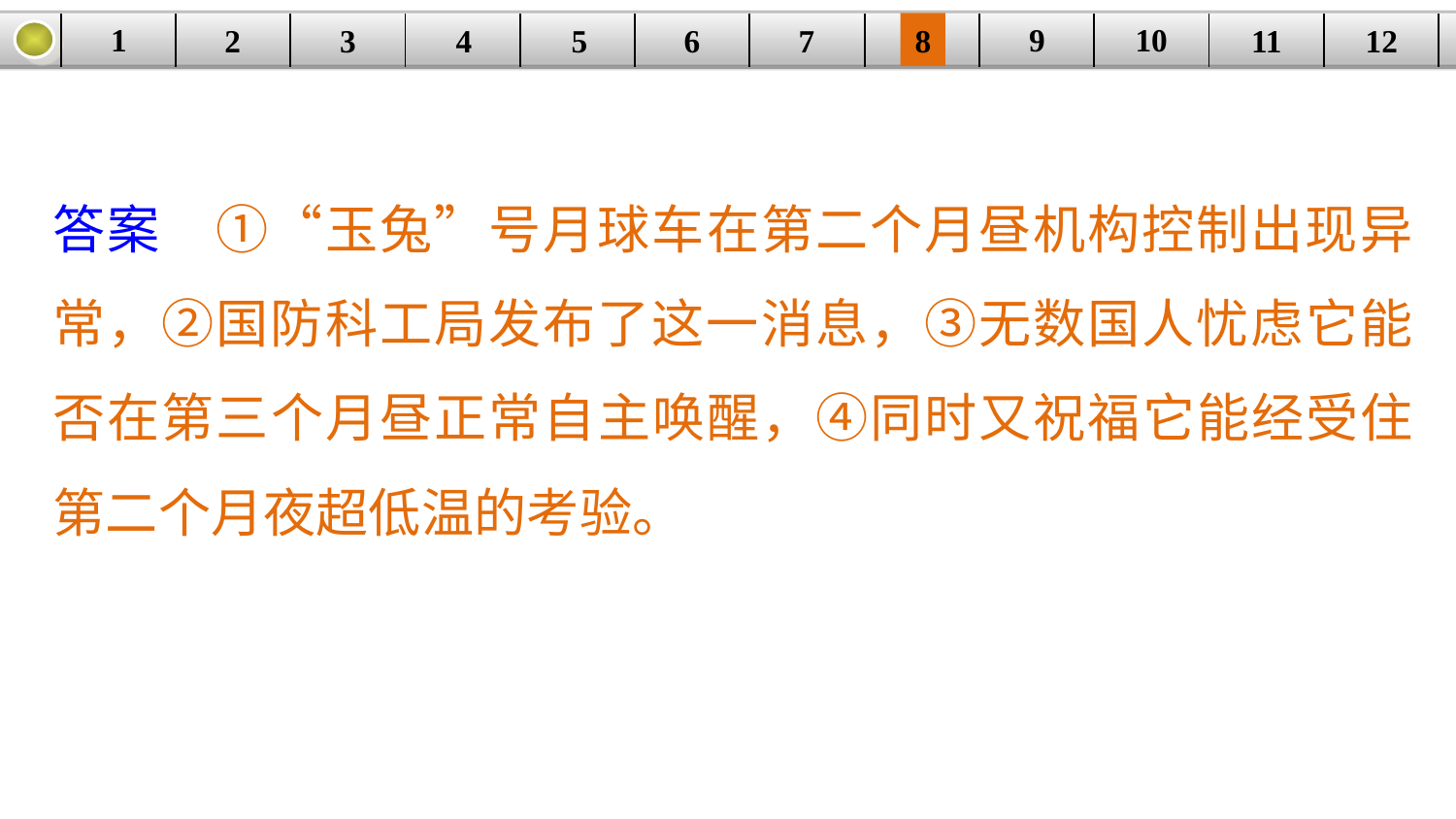

9
10
1
3
4
5
6
8
11
2
12
|  |  |  |  |  |  |  |  |  |  |  |  |
| --- | --- | --- | --- | --- | --- | --- | --- | --- | --- | --- | --- |
7

答案　①“玉兔”号月球车在第二个月昼机构控制出现异常，②国防科工局发布了这一消息，③无数国人忧虑它能否在第三个月昼正常自主唤醒，④同时又祝福它能经受住第二个月夜超低温的考验。